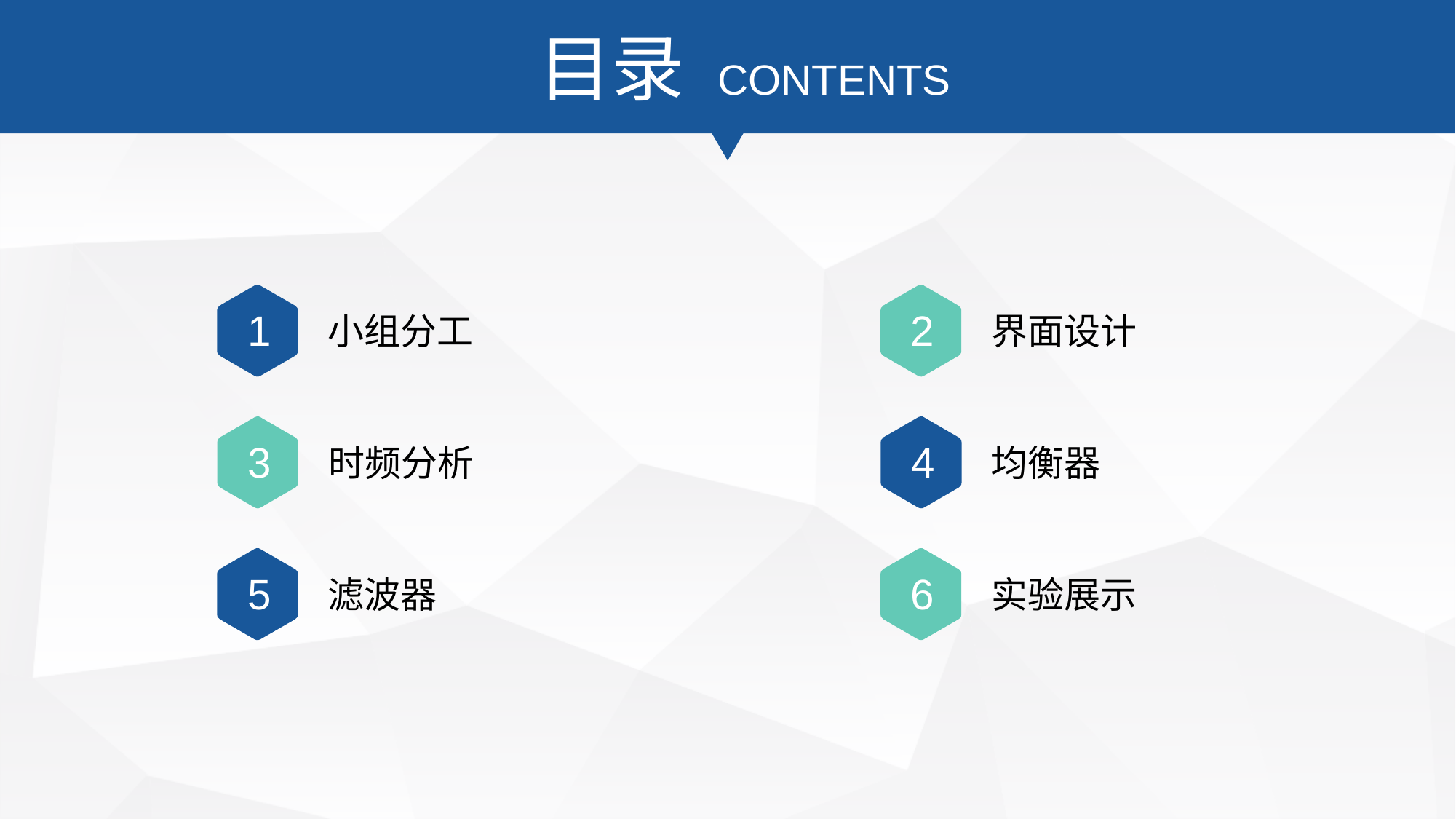

目录 CONTENTS

1
小组分工

2
界面设计

4
均衡器

3
时频分析

6
实验展示

5
滤波器